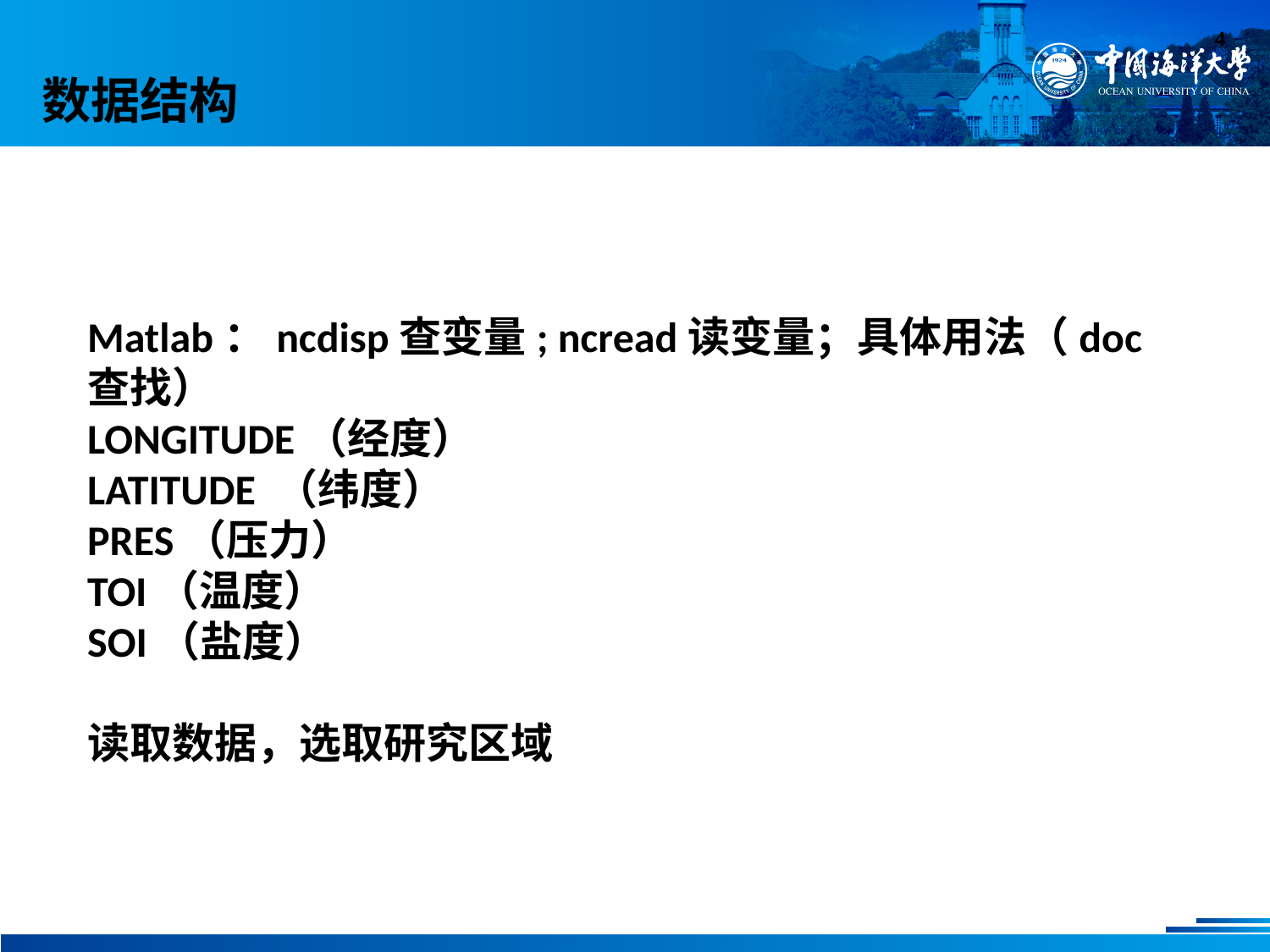

4
数据结构
Matlab：ncdisp查变量; ncread读变量；具体用法（doc查找）
LONGITUDE（经度）
LATITUDE （纬度）
PRES（压力）
TOI（温度）
SOI（盐度）

读取数据，选取研究区域